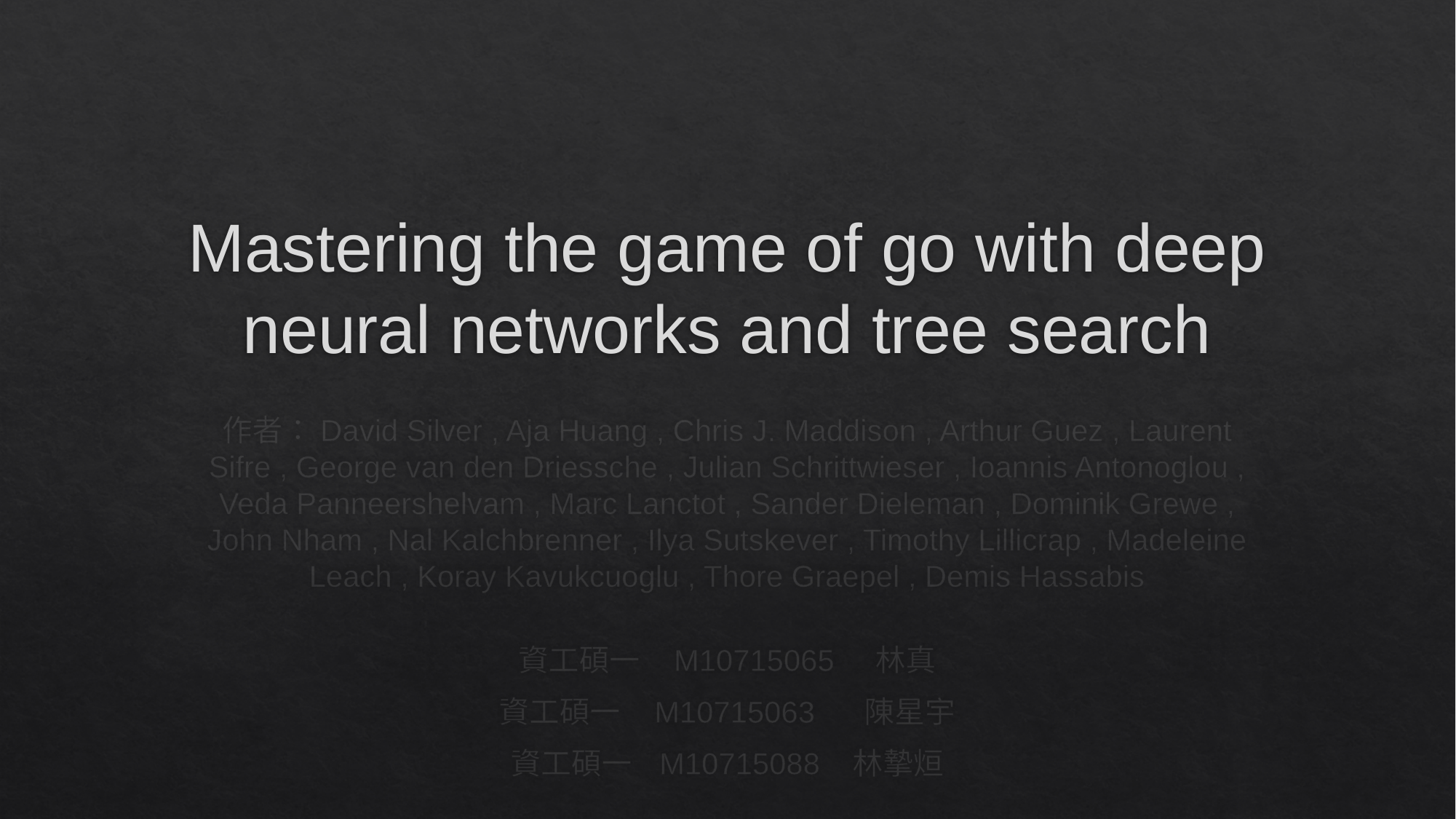

# Mastering the game of go with deep neural networks and tree search
作者：David Silver , Aja Huang , Chris J. Maddison , Arthur Guez , Laurent Sifre , George van den Driessche , Julian Schrittwieser , Ioannis Antonoglou , Veda Panneershelvam , Marc Lanctot , Sander Dieleman , Dominik Grewe , John Nham , Nal Kalchbrenner , Ilya Sutskever , Timothy Lillicrap , Madeleine Leach , Koray Kavukcuoglu , Thore Graepel , Demis Hassabis
資工碩一    M10715065    林真
資工碩一    M10715063     陳星宇
資工碩一   M10715088   林摯烜